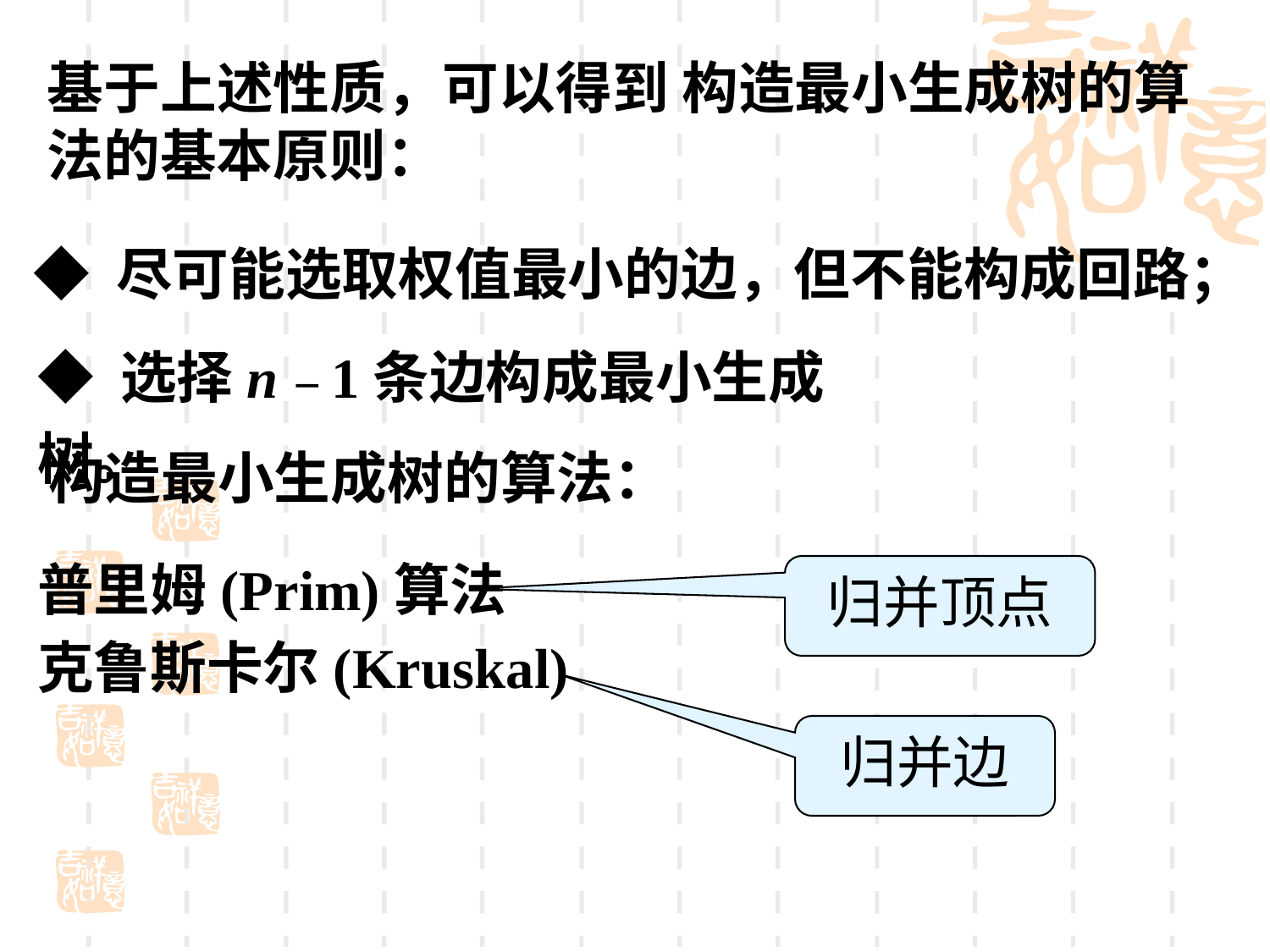

基于上述性质，可以得到 构造最小生成树的算法的基本原则：
◆ 尽可能选取权值最小的边，但不能构成回路；
◆ 选择n－1条边构成最小生成树。
构造最小生成树的算法：
普里姆(Prim)算法
克鲁斯卡尔(Kruskal)
归并顶点
归并边